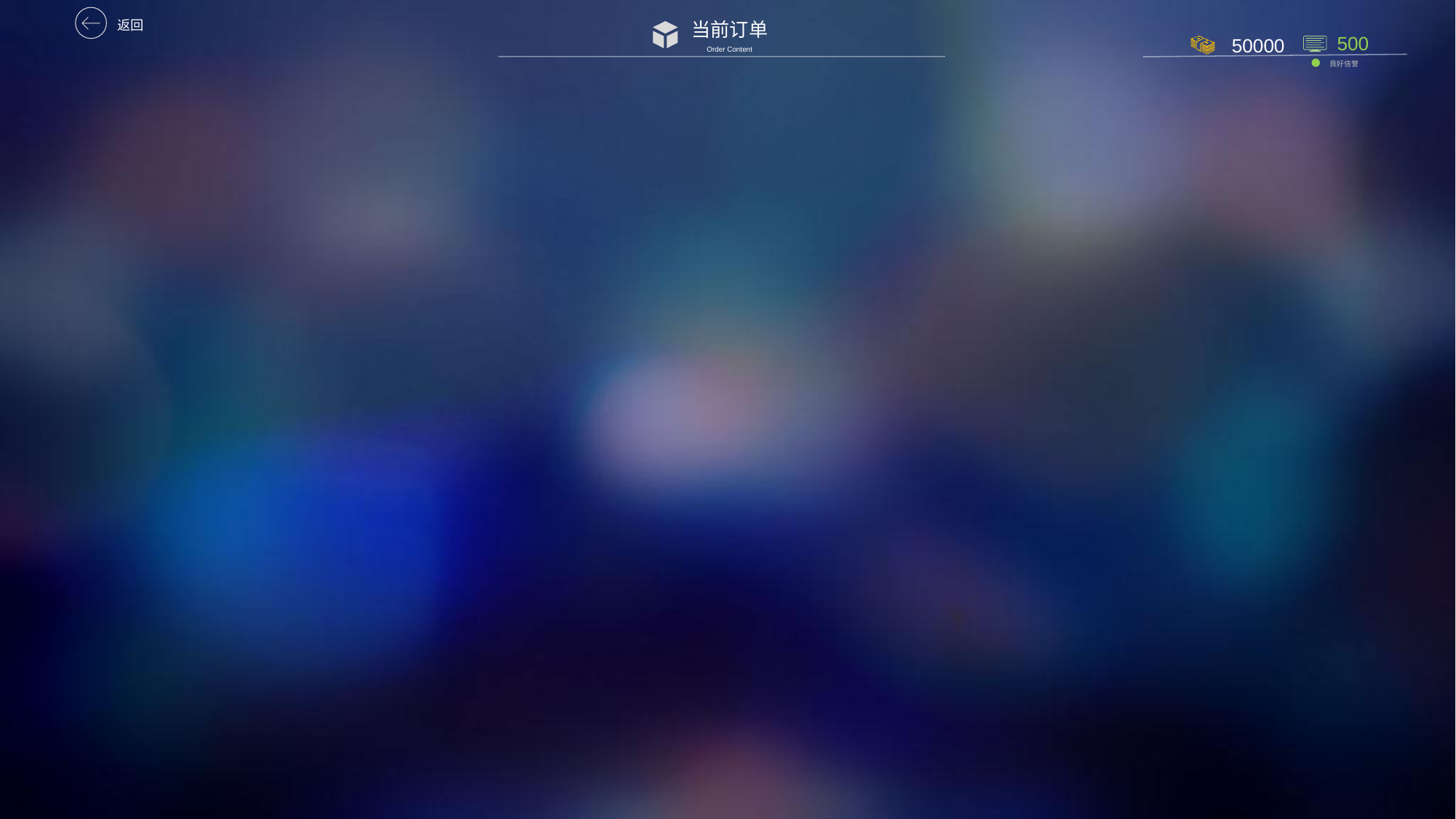

返回
当前订单
Order Content

500

50000

良好信誉